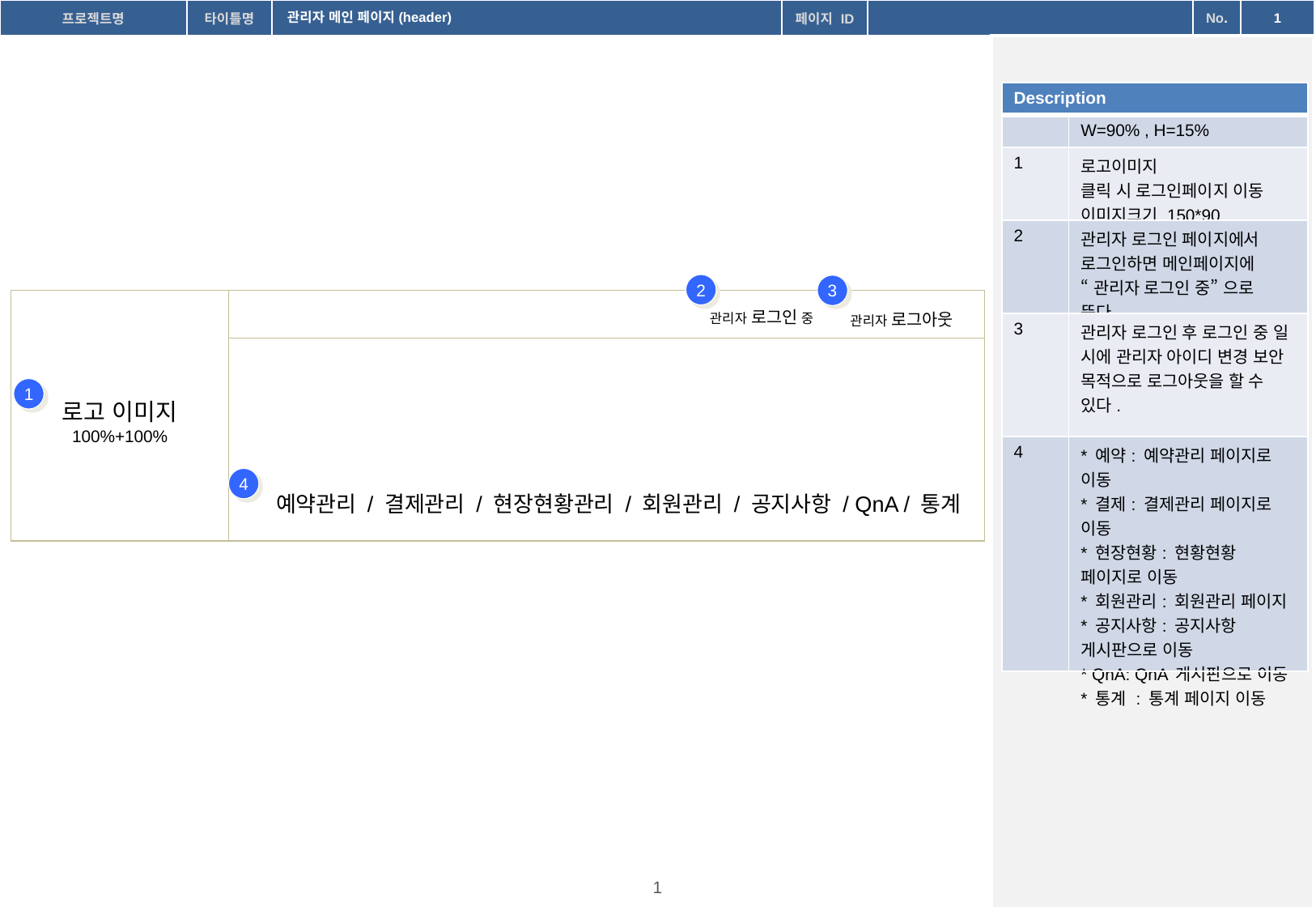

관리자 메인 페이지(header)

| Description |  |
| --- | --- |
|  | W=90% , H=15% |
| 1 | 로고이미지 클릭 시 로그인페이지 이동 이미지크기 150\*90 |
| 2 | 관리자 로그인 페이지에서 로그인하면 메인페이지에 “관리자 로그인 중” 으로 뜬다. |
| 3 | 관리자 로그인 후 로그인 중 일 시에 관리자 아이디 변경 보안 목적으로 로그아웃을 할 수 있다. |
| 4 | \* 예약: 예약관리 페이지로 이동 \* 결제: 결제관리 페이지로 이동 \* 현장현황: 현황현황 페이지로 이동 \* 회원관리: 회원관리 페이지 \* 공지사항: 공지사항 게시판으로 이동 \* QnA: QnA 게시판으로 이동 \* 통계 : 통계 페이지 이동 |
2
3

관리자 로그인 중
관리자 로그아웃

1
로고 이미지
100%+100%
4
예약관리 / 결제관리 / 현장현황관리 / 회원관리 / 공지사항 / QnA / 통계